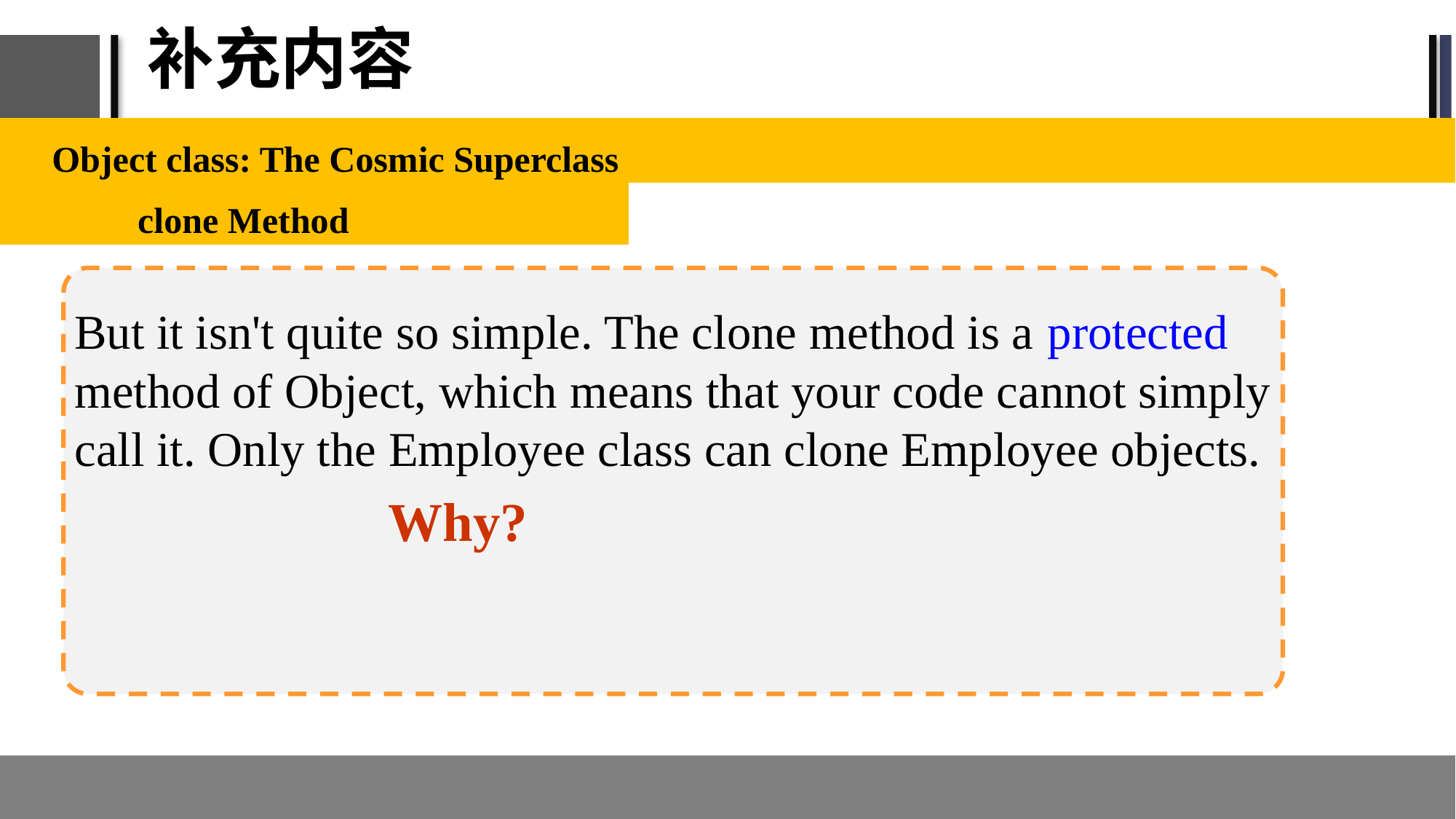

# 补充内容

Object class: The Cosmic Superclass

	clone Method

But it isn't quite so simple. The clone method is a protected method of Object, which means that your code cannot simply call it. Only the Employee class can clone Employee objects.
                       Why?